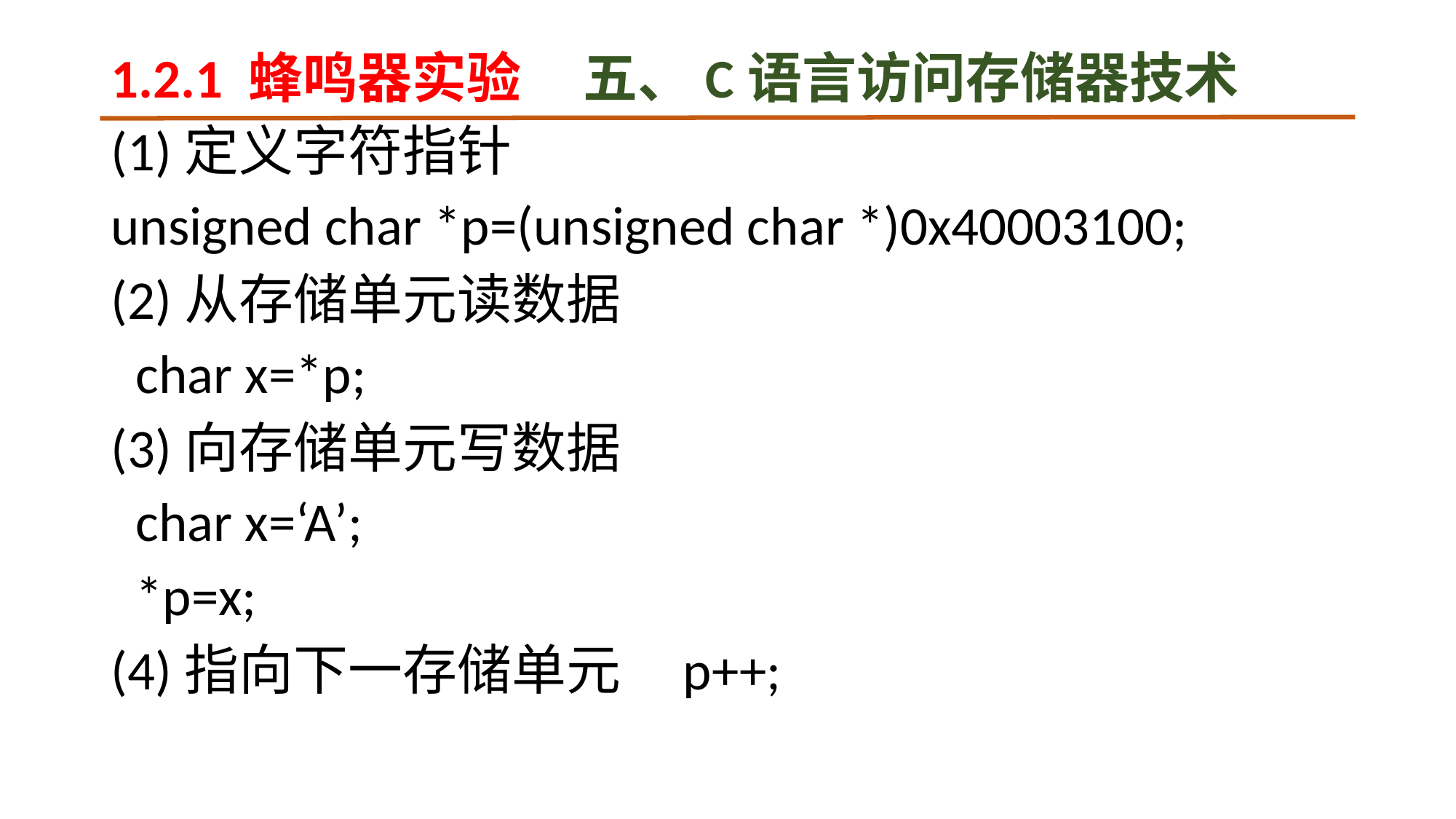

# 1.2.1 蜂鸣器实验     五、C语言访问存储器技术
(1)定义字符指针
unsigned char *p=(unsigned char *)0x40003100;
(2)从存储单元读数据
  char x=*p;
(3)向存储单元写数据
  char x=‘A’;
  *p=x;
(4)指向下一存储单元    p++;